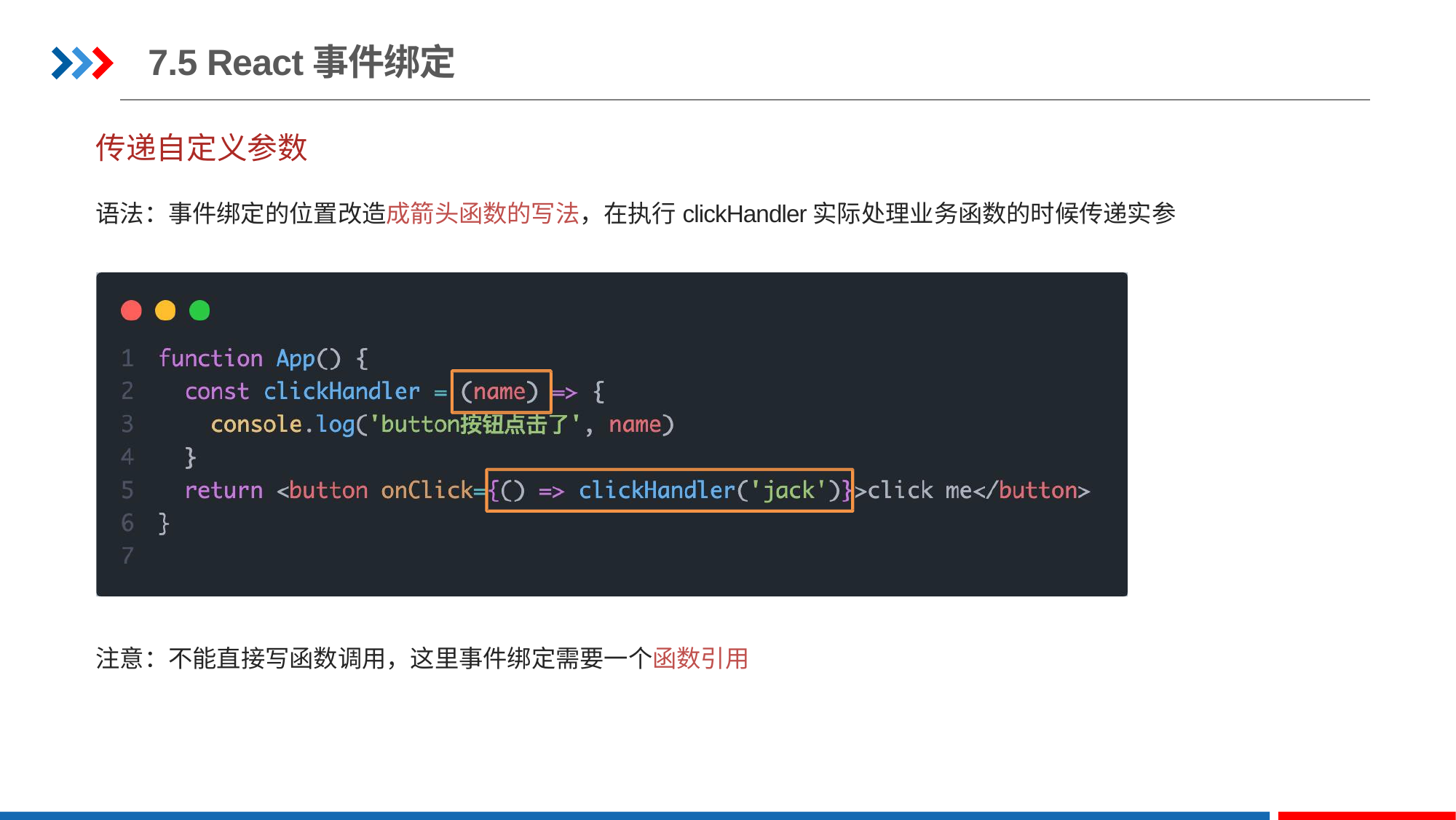

7.5 React事件绑定
传递自定义参数
语法：事件绑定的位置改造成箭头函数的写法，在执行clickHandler实际处理业务函数的时候传递实参

注意：不能直接写函数调用，这里事件绑定需要一个函数引用